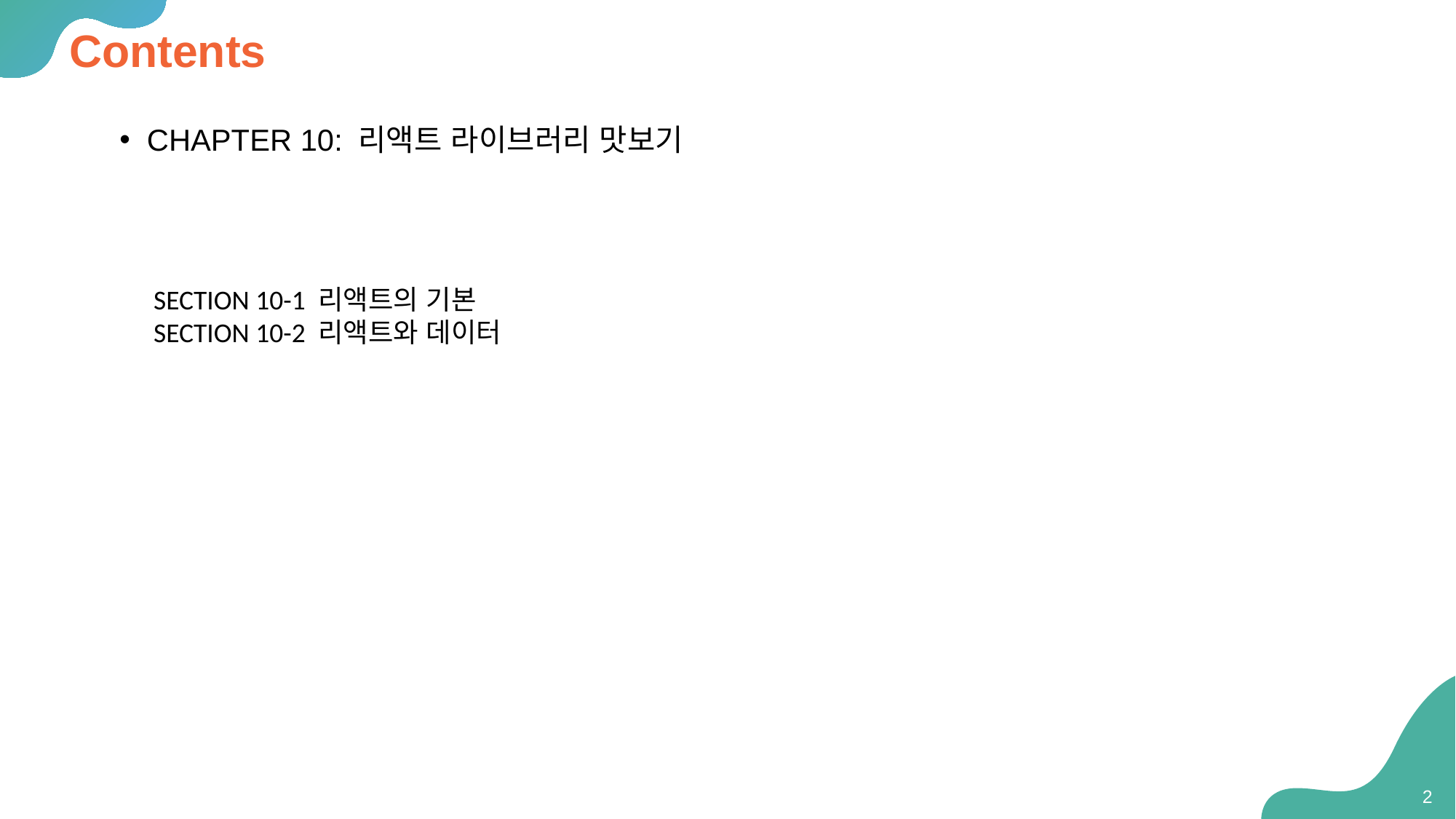

# Contents
CHAPTER 10: 리액트 라이브러리 맛보기

SECTION 10-1 리액트의 기본
SECTION 10-2 리액트와 데이터

2